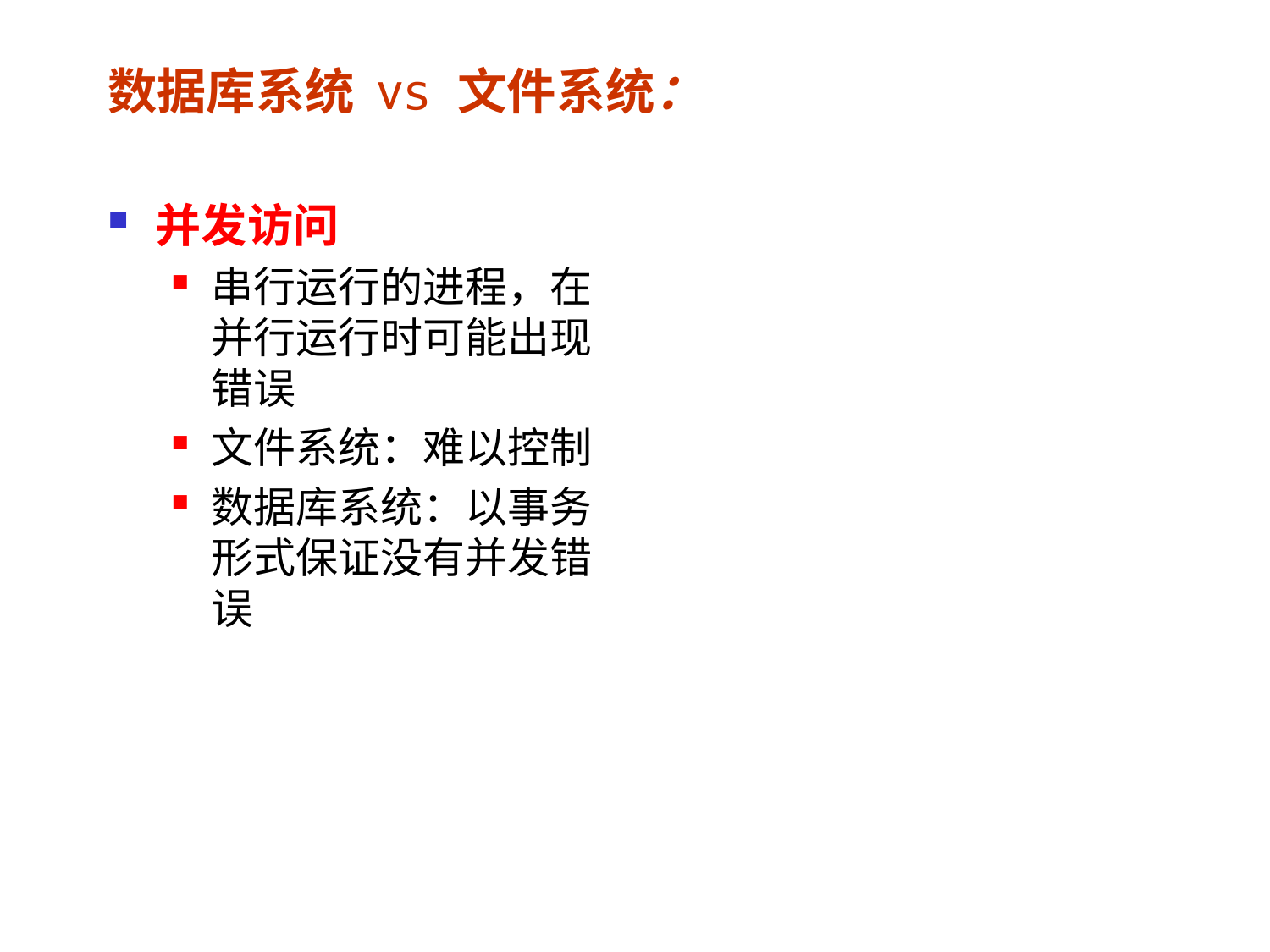

# 数据库系统 vs 文件系统：
并发访问
串行运行的进程，在并行运行时可能出现错误
文件系统：难以控制
数据库系统：以事务形式保证没有并发错误